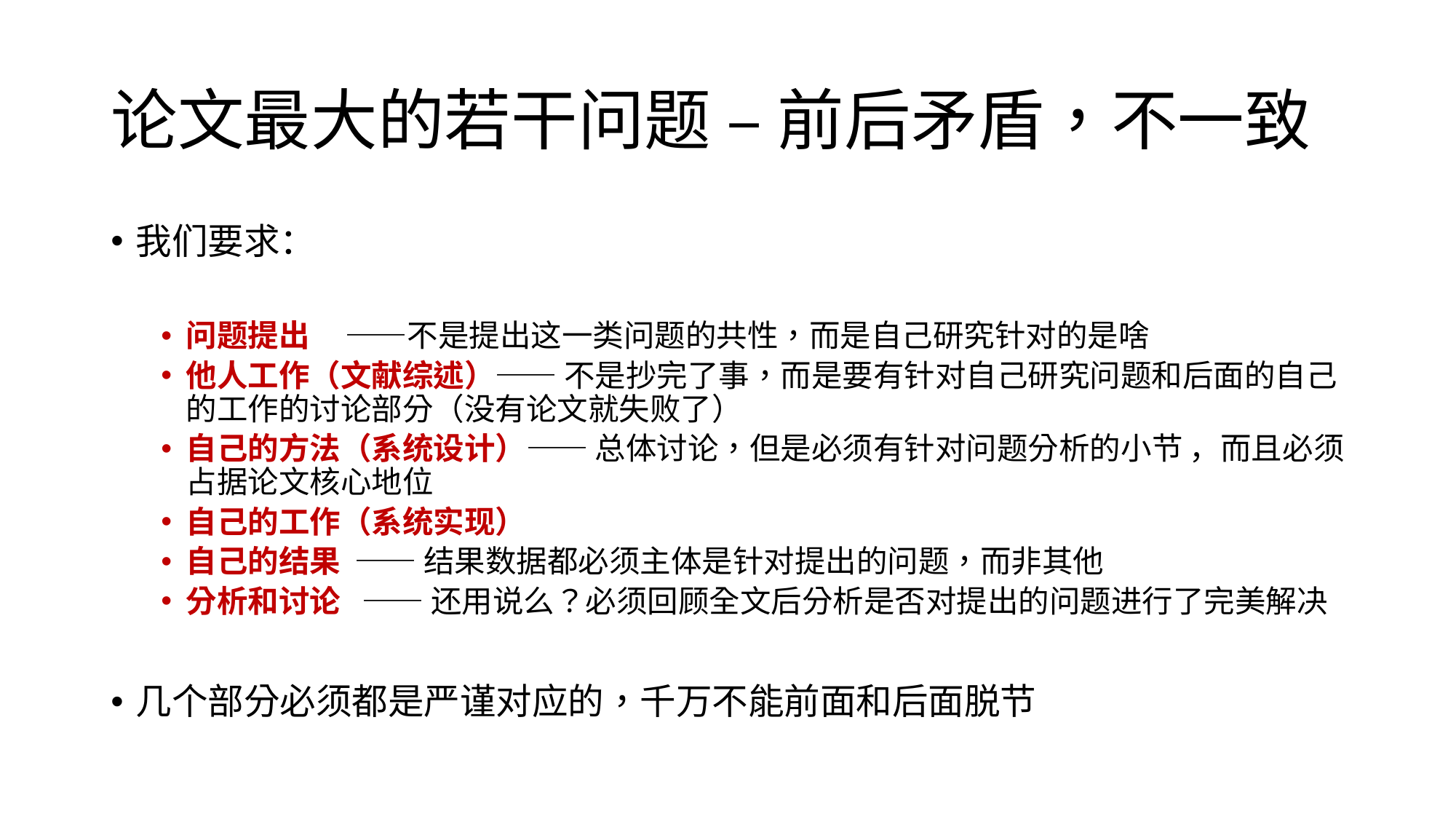

# 论文最大的若干问题 – 前后矛盾，不一致
我们要求：

问题提出     ——不是提出这一类问题的共性，而是自己研究针对的是啥
他人工作（文献综述）—— 不是抄完了事，而是要有针对自己研究问题和后面的自己的工作的讨论部分（没有论文就失败了）
自己的方法（系统设计）—— 总体讨论，但是必须有针对问题分析的小节 ，而且必须占据论文核心地位
自己的工作（系统实现）
自己的结果  —— 结果数据都必须主体是针对提出的问题，而非其他
分析和讨论   —— 还用说么？必须回顾全文后分析是否对提出的问题进行了完美解决

几个部分必须都是严谨对应的，千万不能前面和后面脱节